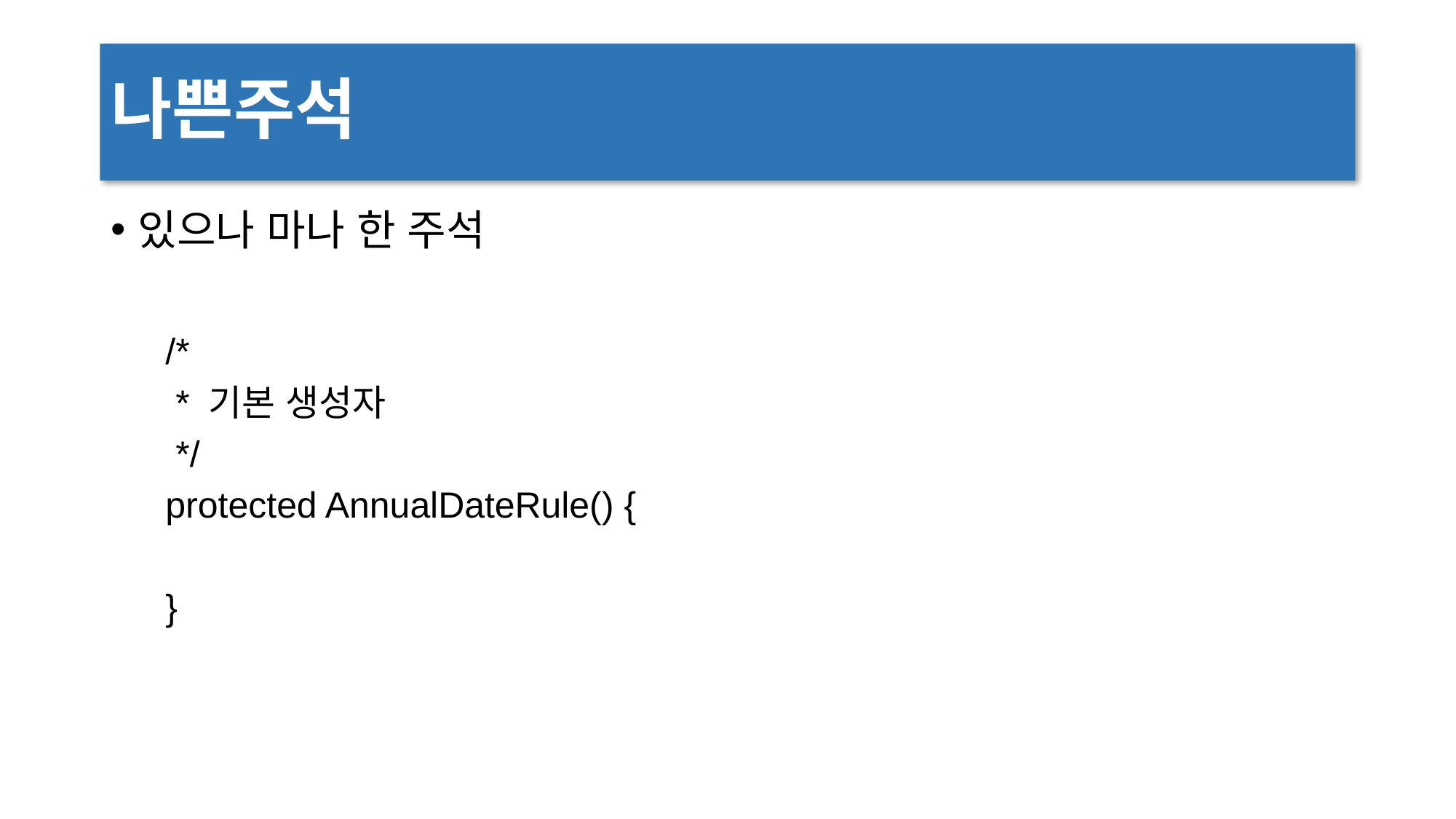

# 나쁜주석
있으나 마나 한 주석

/*
 * 기본 생성자
 */
protected AnnualDateRule() {

}